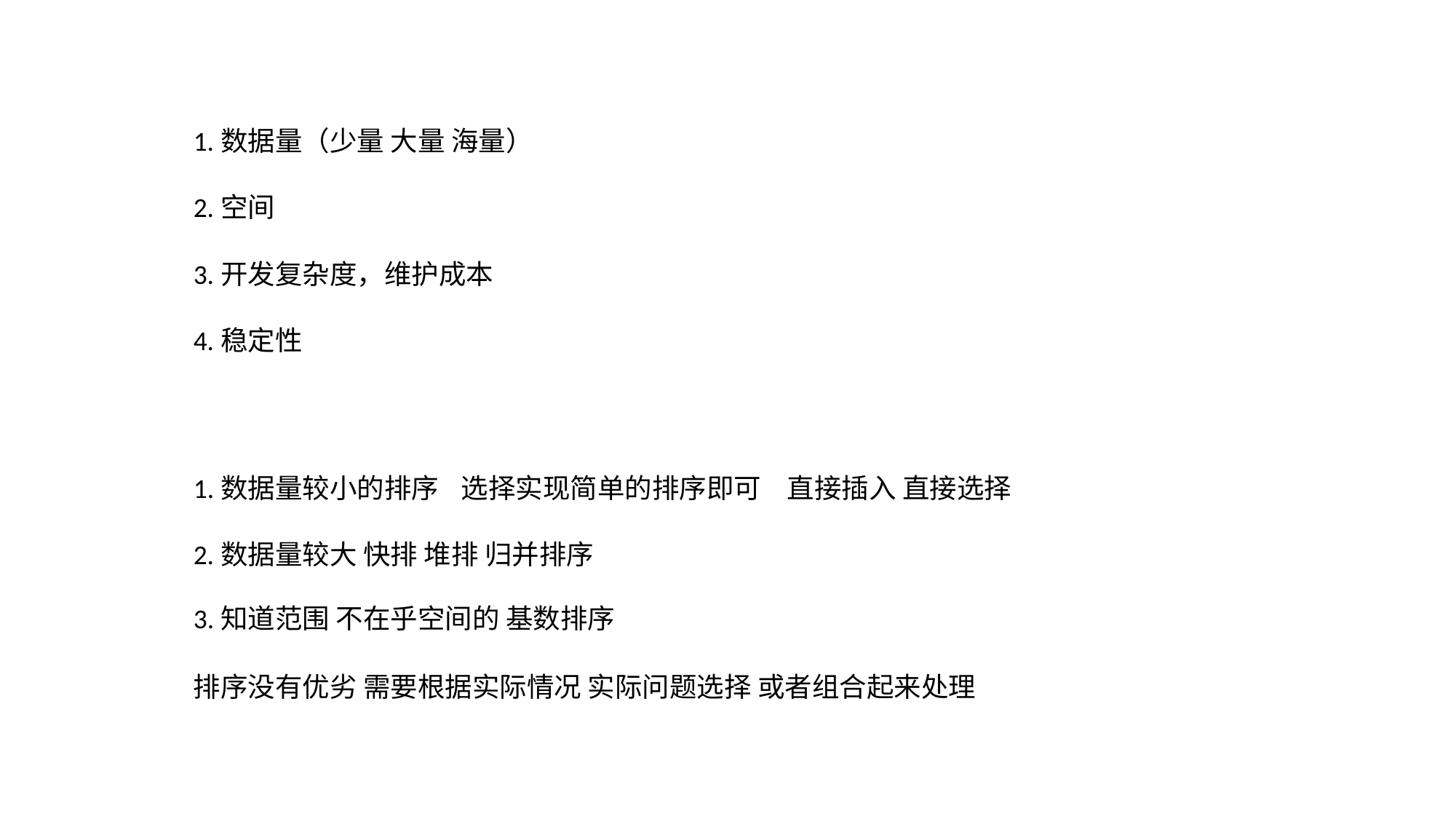

1.数据量（少量 大量 海量）

2.空间

3.开发复杂度，维护成本

4.稳定性
1.数据量较小的排序	选择实现简单的排序即可

2.数据量较大 快排 堆排 归并排序
直接插入 直接选择
3.知道范围 不在乎空间的 基数排序

排序没有优劣 需要根据实际情况 实际问题选择 或者组合起来处理